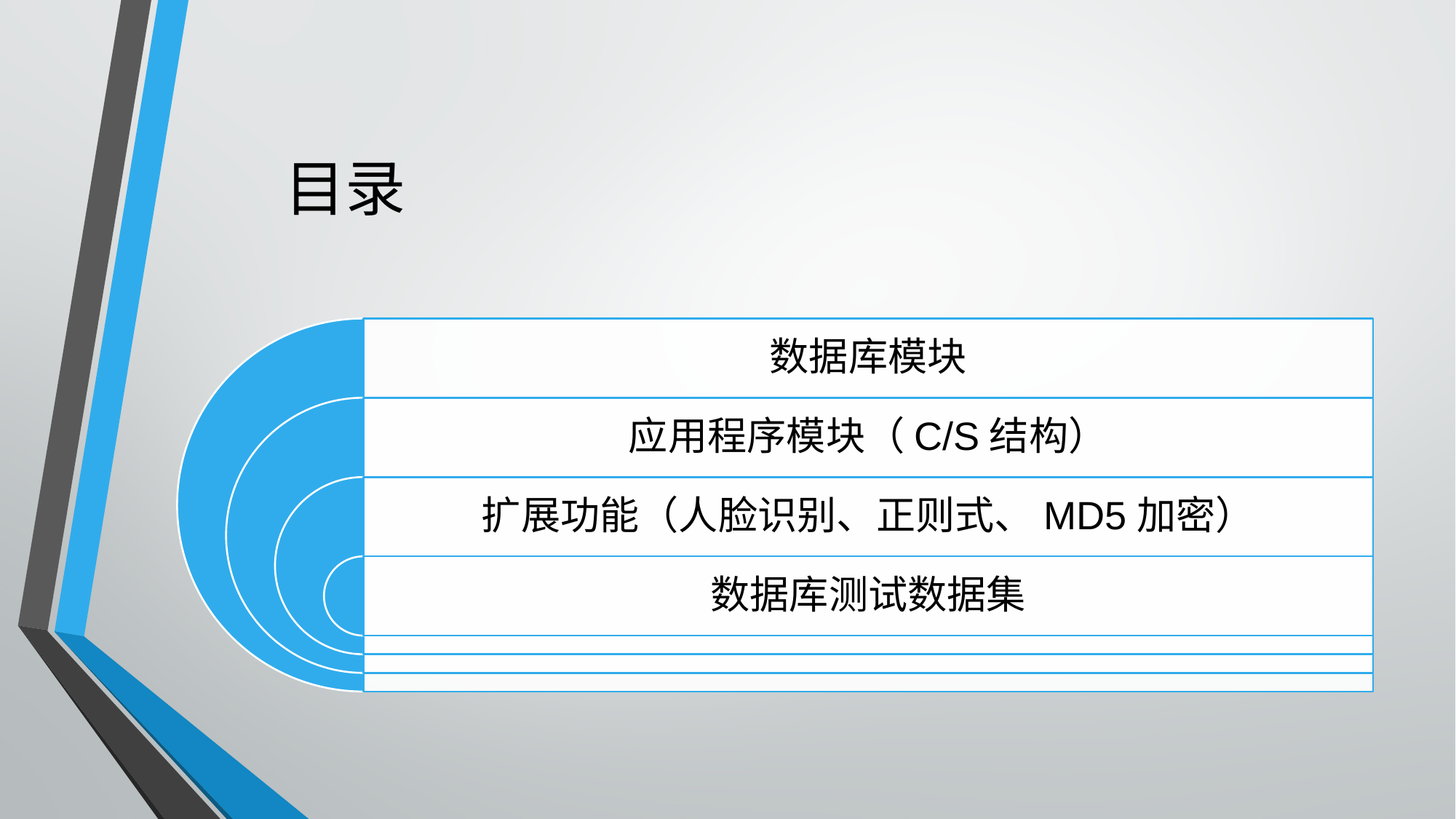

# 目录
数据库模块
应用程序模块（C/S结构）
扩展功能（人脸识别、正则式、MD5加密）
数据库测试数据集